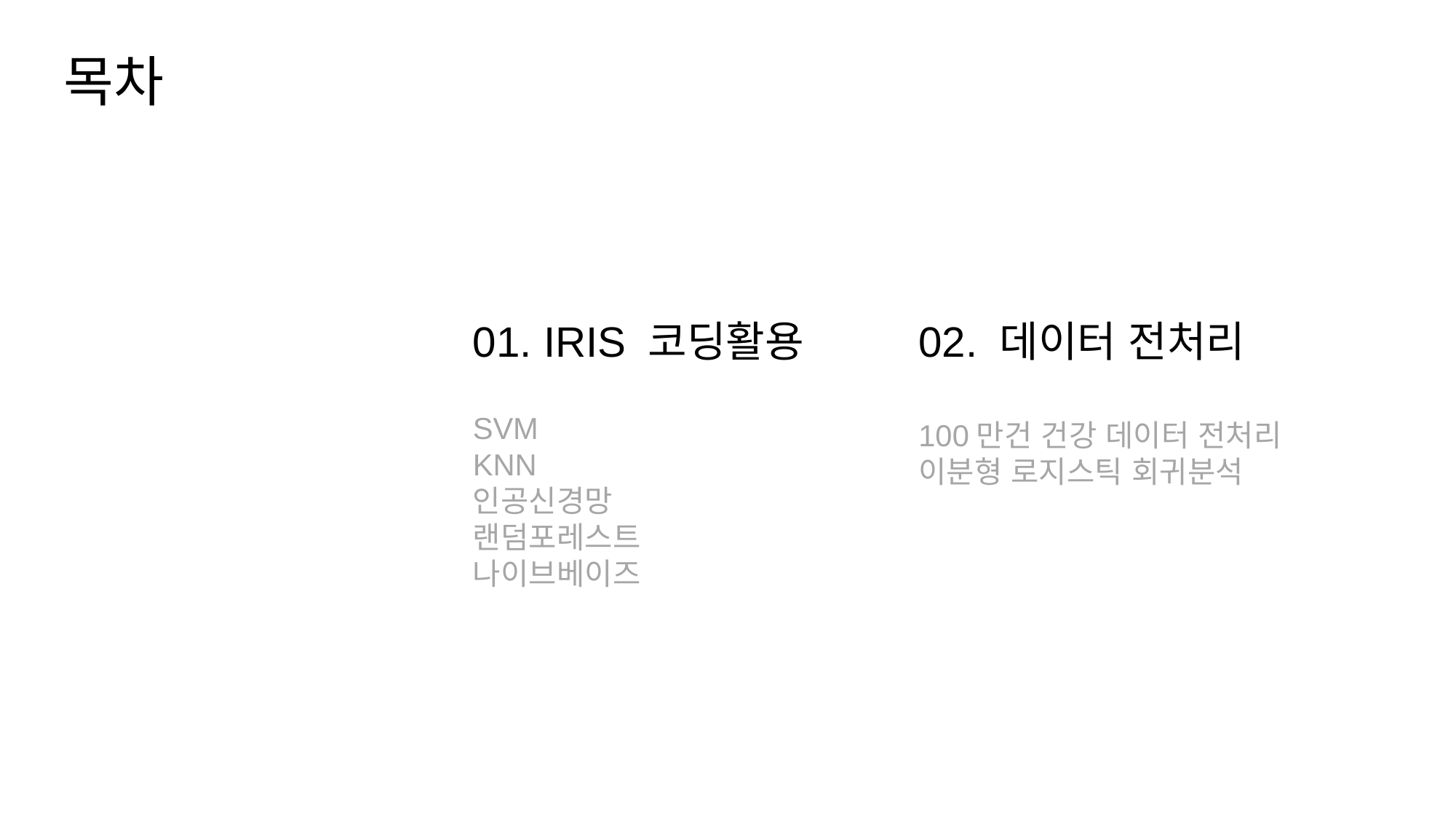

목차
01. IRIS 코딩활용

SVM
KNN
인공신경망
랜덤포레스트
나이브베이즈
02. 데이터 전처리

100만건 건강 데이터 전처리
이분형 로지스틱 회귀분석